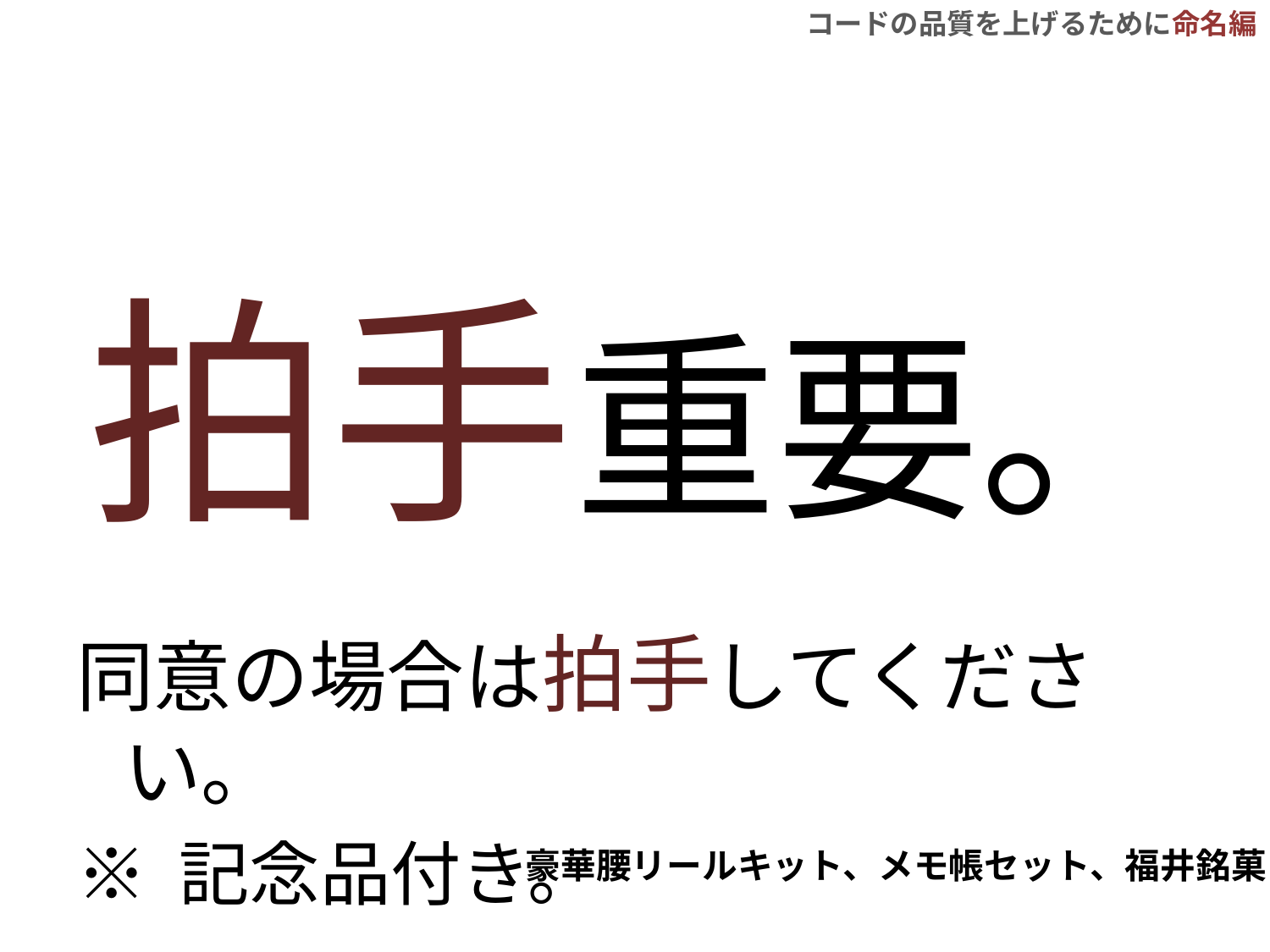

# 拍手重要。
同意の場合は拍手してください。
※ 記念品付き。
豪華腰リールキット、メモ帳セット、福井銘菓